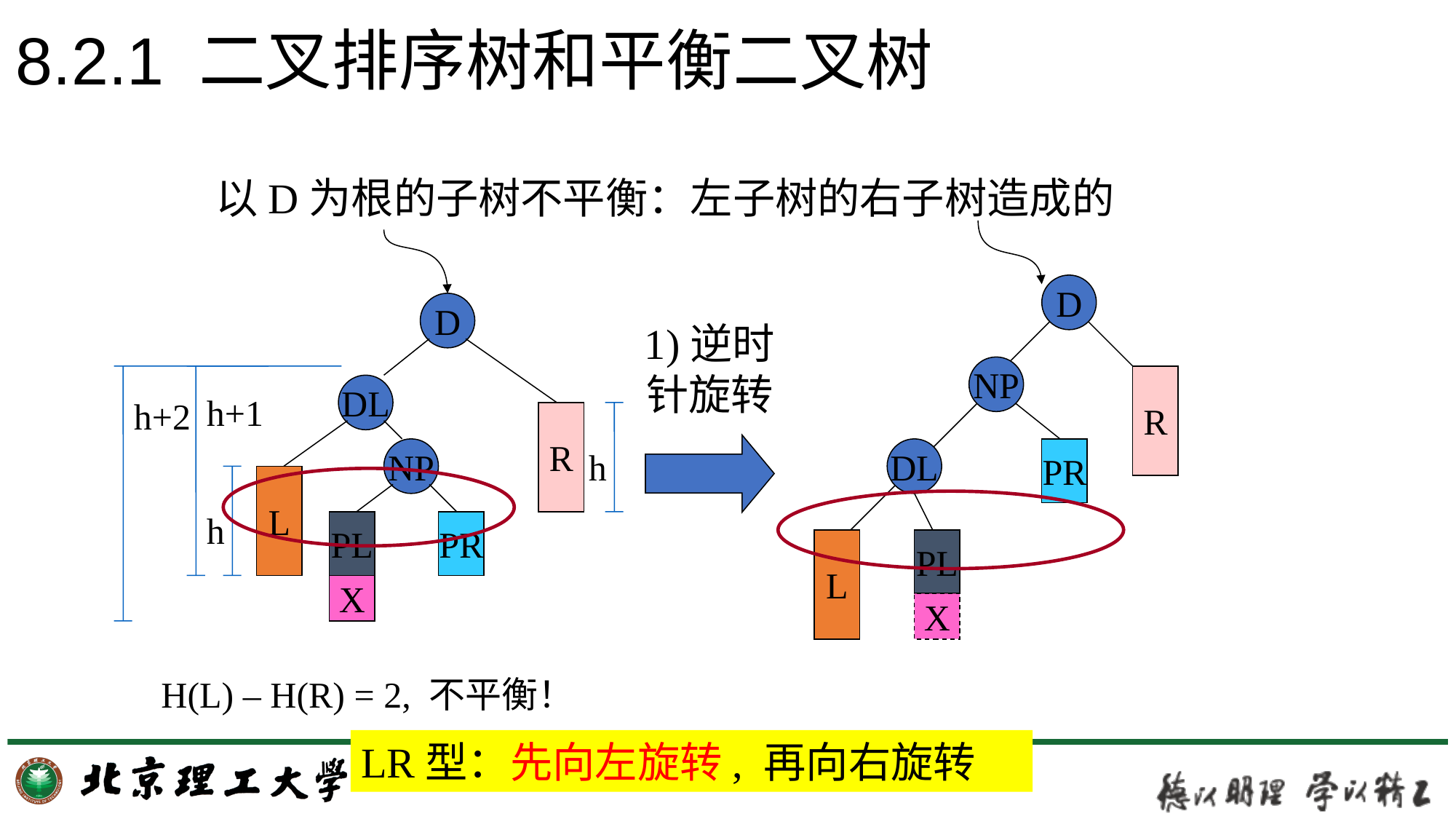

# 8.2.1 二叉排序树和平衡二叉树
以D为根的子树不平衡：左子树的右子树造成的
D

NP
R

DL
PR

L
PL
X
D
1)逆时针旋转

h+2

h+1

DL
R

h

NP

h
L

PL
PR
X
H(L) – H(R) = 2, 不平衡！
LR型：先向左旋转, 再向右旋转